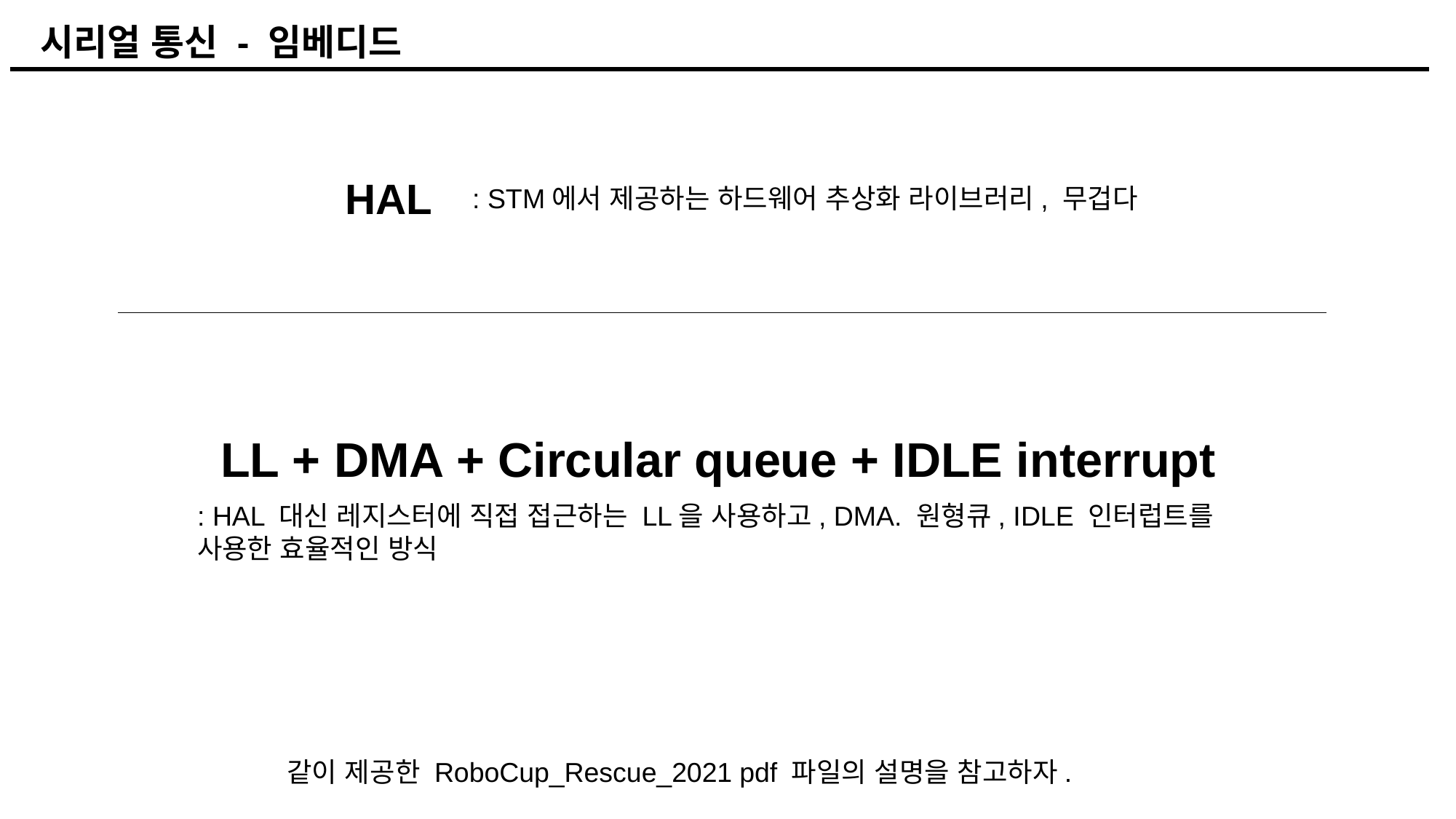

시리얼 통신 - 임베디드
HAL
: STM에서 제공하는 하드웨어 추상화 라이브러리, 무겁다
LL + DMA + Circular queue + IDLE interrupt
: HAL 대신 레지스터에 직접 접근하는 LL을 사용하고, DMA. 원형큐, IDLE 인터럽트를 사용한 효율적인 방식
같이 제공한 RoboCup_Rescue_2021 pdf 파일의 설명을 참고하자.